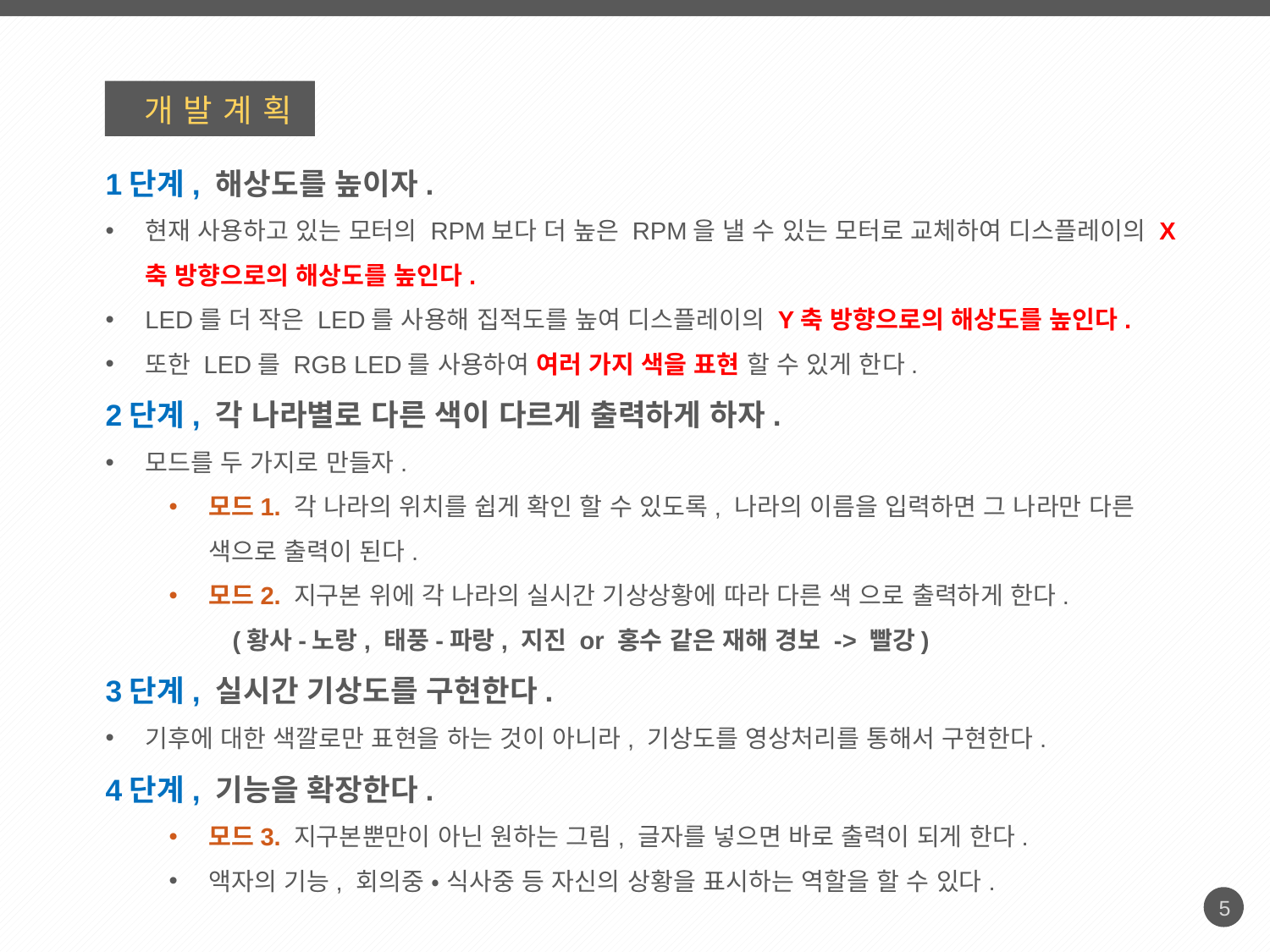

개발계획
1단계, 해상도를 높이자.
현재 사용하고 있는 모터의 RPM보다 더 높은 RPM을 낼 수 있는 모터로 교체하여 디스플레이의 X축 방향으로의 해상도를 높인다.
LED를 더 작은 LED를 사용해 집적도를 높여 디스플레이의 Y축 방향으로의 해상도를 높인다.
또한 LED를 RGB LED를 사용하여 여러 가지 색을 표현 할 수 있게 한다.
2단계, 각 나라별로 다른 색이 다르게 출력하게 하자.
모드를 두 가지로 만들자.
모드1. 각 나라의 위치를 쉽게 확인 할 수 있도록, 나라의 이름을 입력하면 그 나라만 다른 색으로 출력이 된다.
모드2. 지구본 위에 각 나라의 실시간 기상상황에 따라 다른 색 으로 출력하게 한다.
(황사-노랑, 태풍-파랑, 지진 or 홍수 같은 재해 경보 -> 빨강)
3단계, 실시간 기상도를 구현한다.
기후에 대한 색깔로만 표현을 하는 것이 아니라, 기상도를 영상처리를 통해서 구현한다.
4단계, 기능을 확장한다.
모드3. 지구본뿐만이 아닌 원하는 그림, 글자를 넣으면 바로 출력이 되게 한다.
액자의 기능, 회의중 • 식사중 등 자신의 상황을 표시하는 역할을 할 수 있다.
5